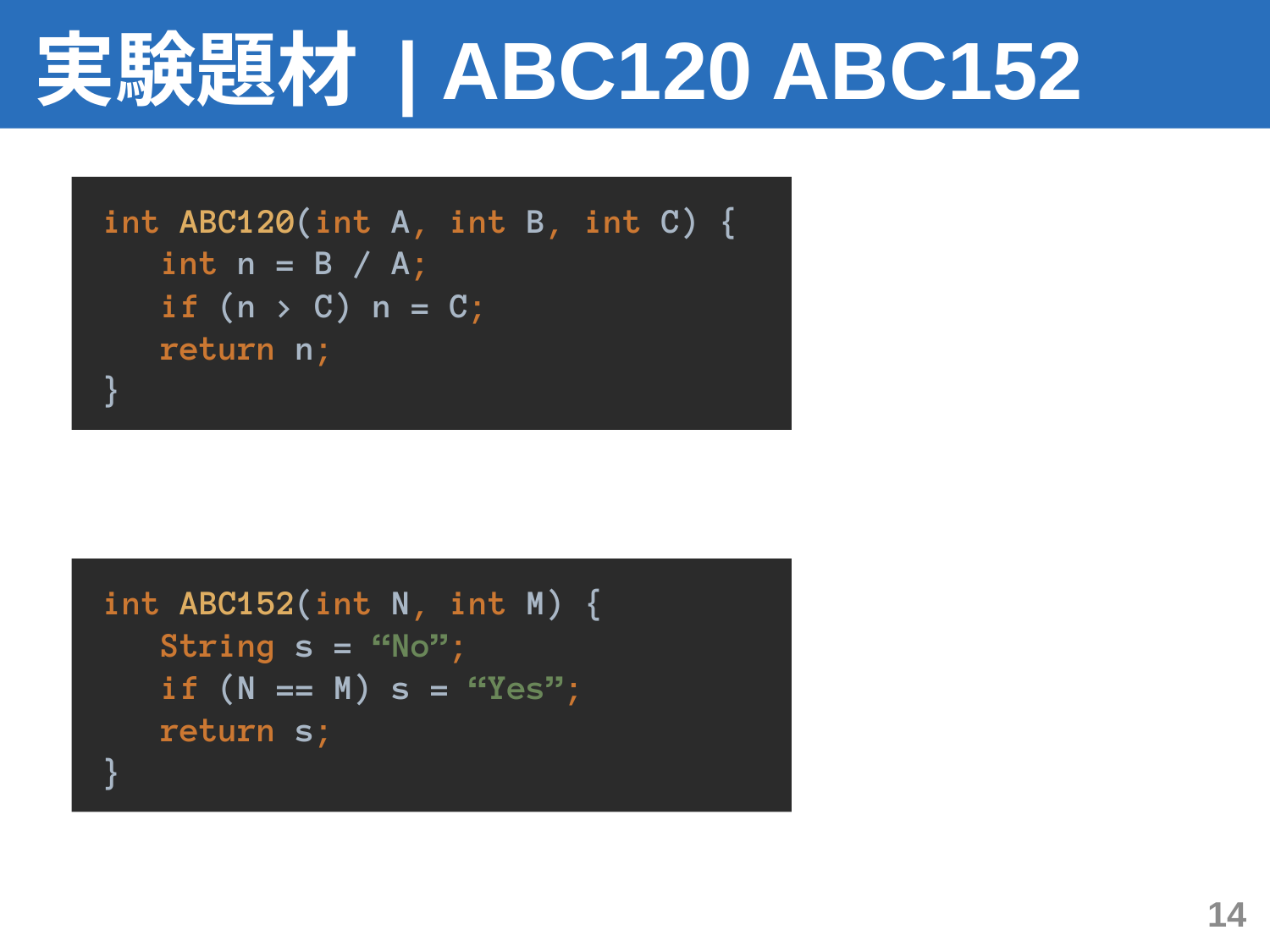

# 実験題材 | ABC120 ABC152
 int ABC120(int A, int B, int C) {
    int n = B / A;
    if (n > C) n = C;
    return n;
 }
 int ABC152(int N, int M) {
    String s = “No”;
    if (N == M) s = “Yes”;
    return s;
 }
14